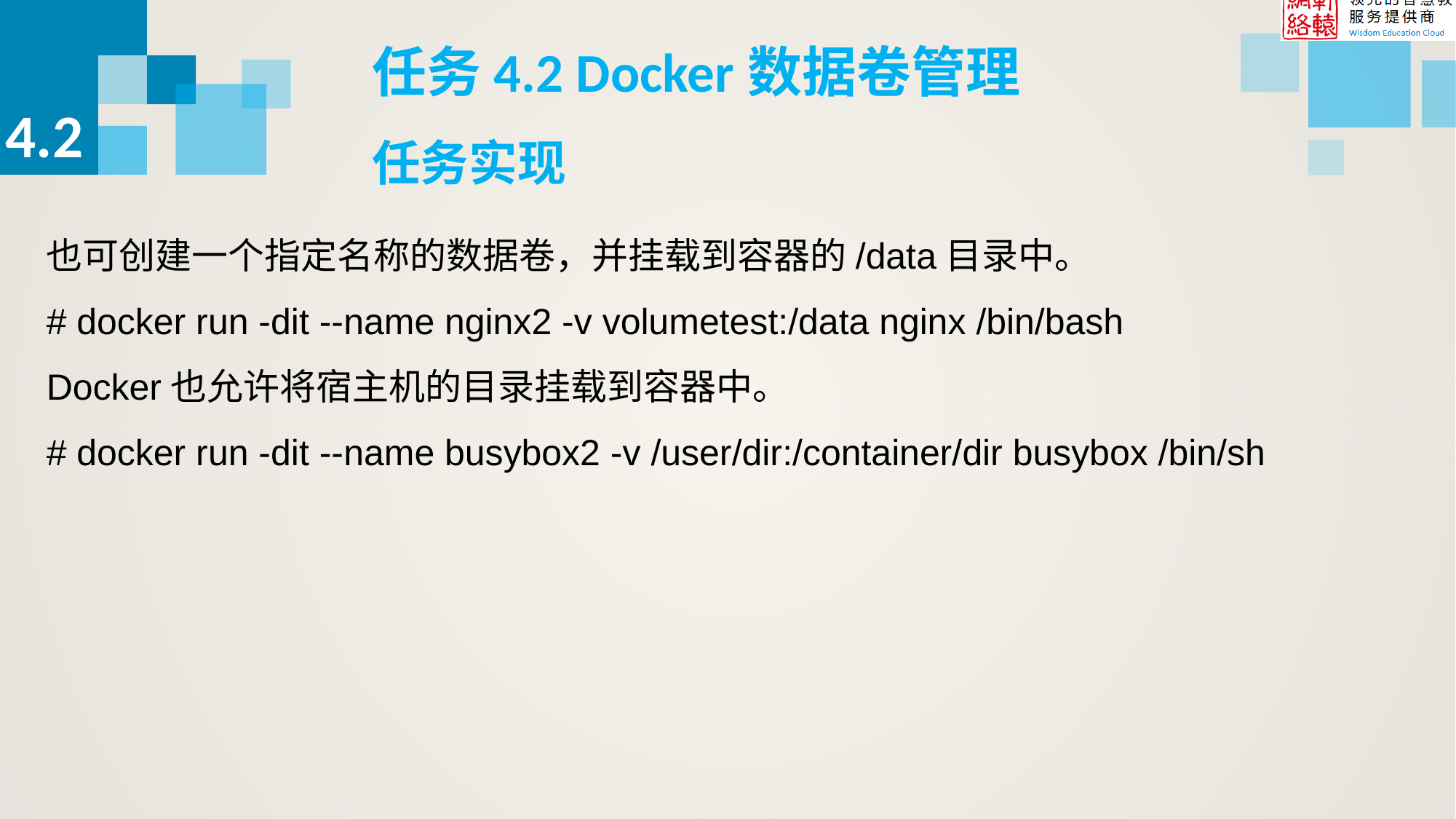

任务4.2 Docker数据卷管理
4.2
任务实现
也可创建一个指定名称的数据卷，并挂载到容器的/data目录中。
# docker run -dit --name nginx2 -v volumetest:/data nginx /bin/bash
Docker也允许将宿主机的目录挂载到容器中。
# docker run -dit --name busybox2 -v /user/dir:/container/dir busybox /bin/sh